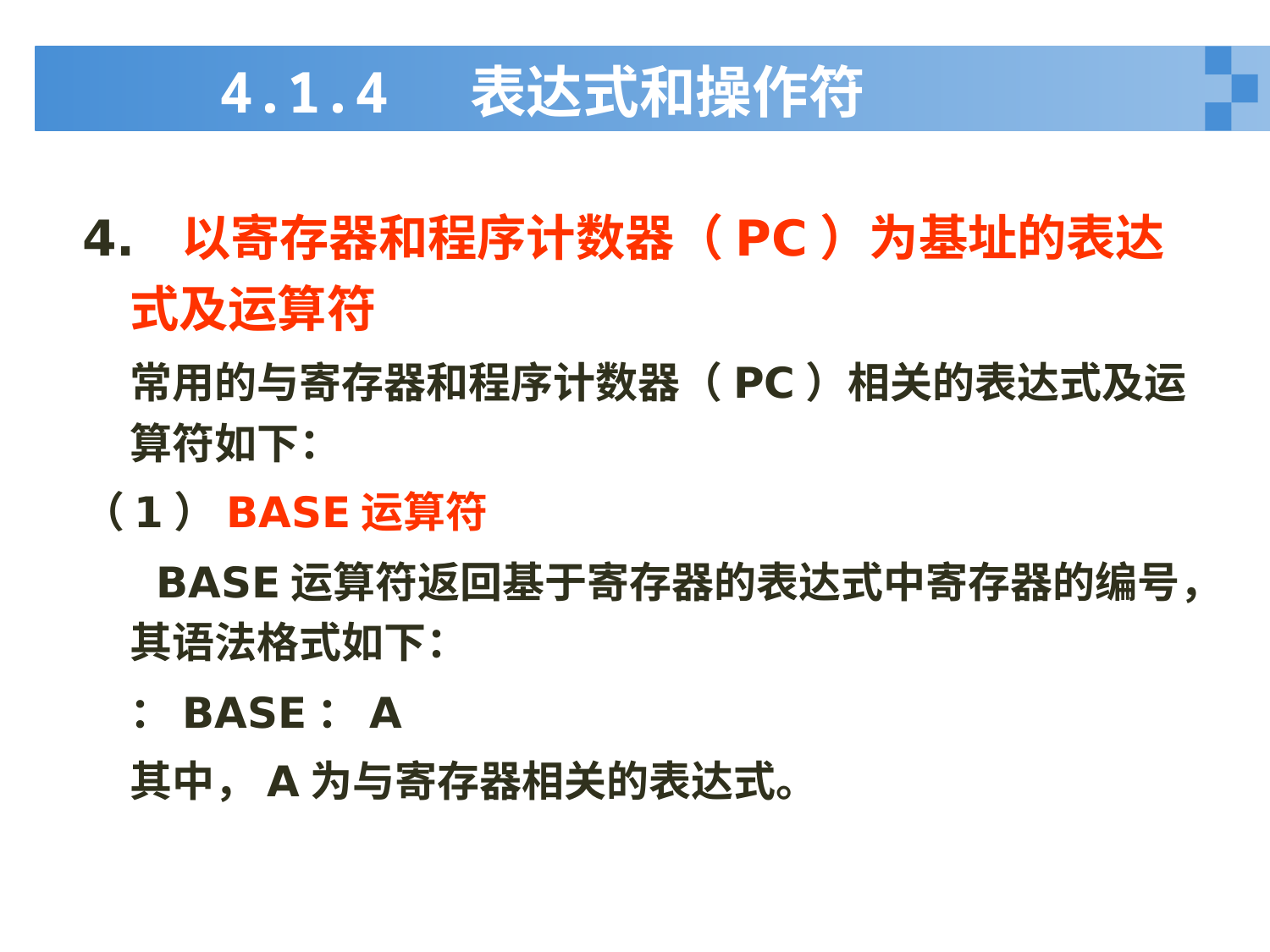

# 4.1.4  表达式和操作符
4.  以寄存器和程序计数器（PC）为基址的表达式及运算符
    常用的与寄存器和程序计数器（PC）相关的表达式及运算符如下：
（1）BASE运算符
     BASE运算符返回基于寄存器的表达式中寄存器的编号，其语法格式如下：
	：BASE：A
	其中，A为与寄存器相关的表达式。